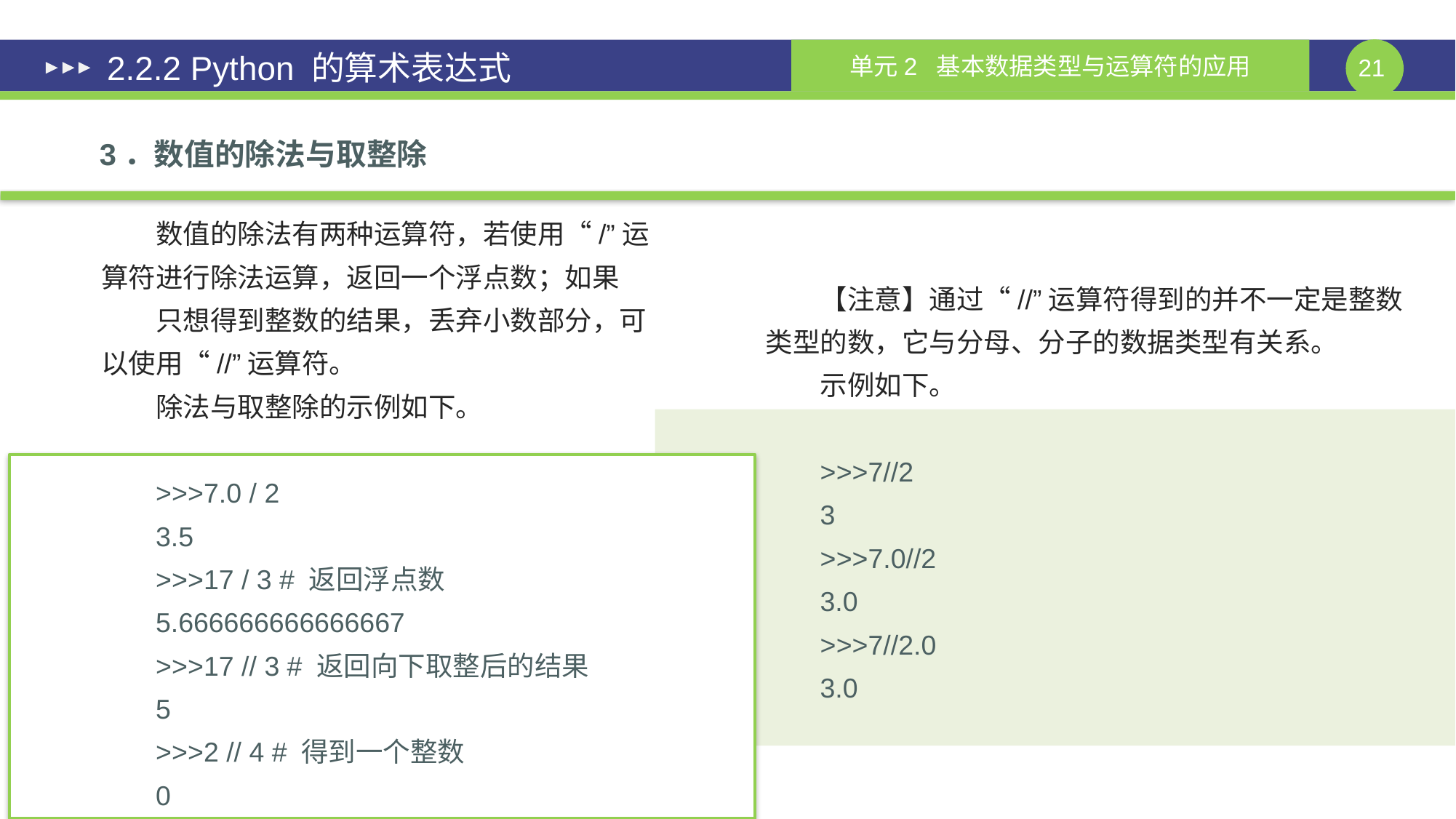

# 2.2.2 Python 的算术表达式
3．数值的除法与取整除

数值的除法有两种运算符，若使用“/”运算符进行除法运算，返回一个浮点数；如果
只想得到整数的结果，丢弃小数部分，可以使用“//”运算符。
除法与取整除的示例如下。

>>>7.0 / 2
3.5
>>>17 / 3 # 返回浮点数
5.666666666666667
>>>17 // 3 # 返回向下取整后的结果
5
>>>2 // 4 # 得到一个整数
0
【注意】通过“//”运算符得到的并不一定是整数类型的数，它与分母、分子的数据类型有关系。
示例如下。

>>>7//2
3
>>>7.0//2
3.0
>>>7//2.0
3.0